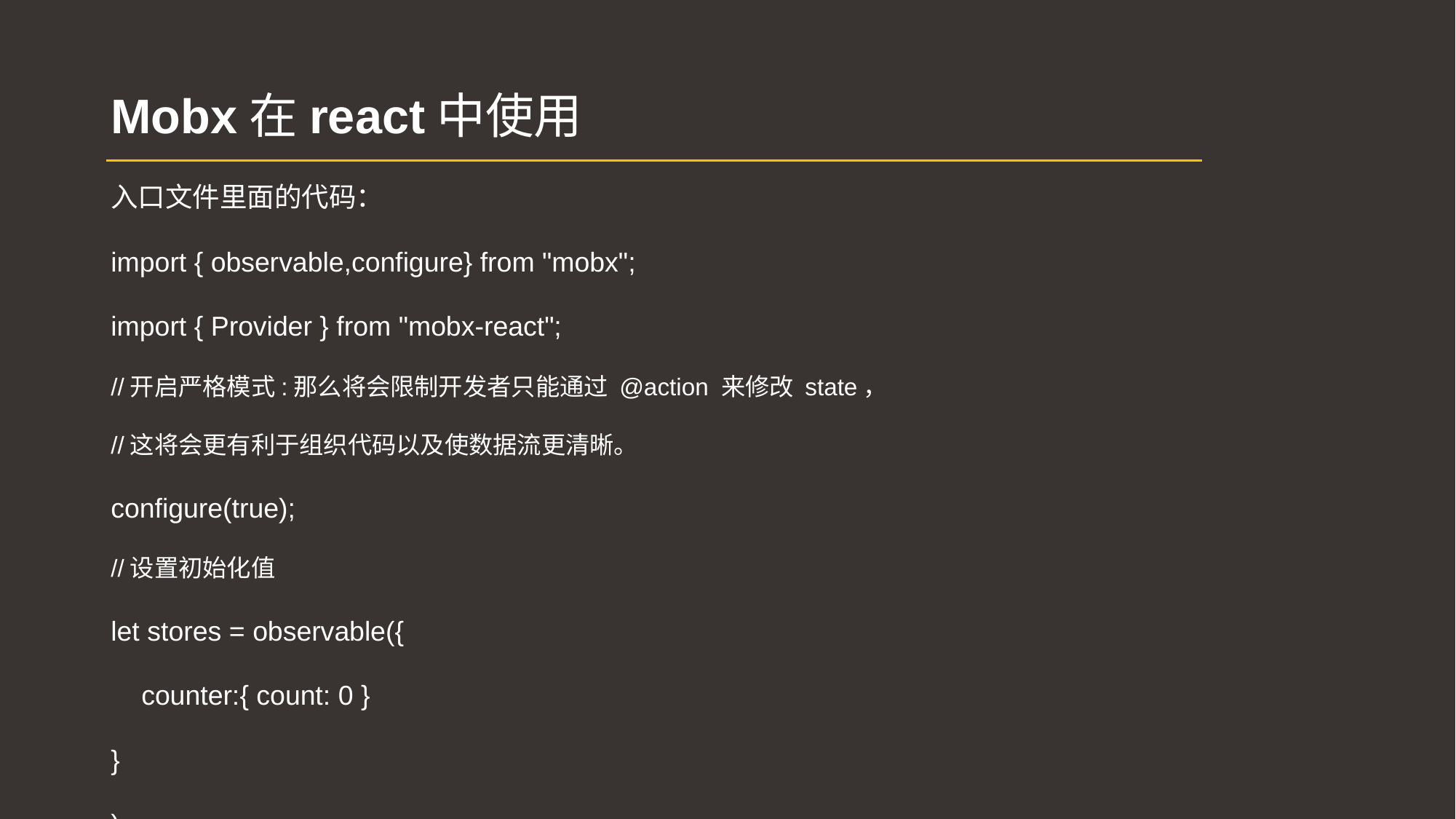

# Mobx在react中使用
入口文件里面的代码：
import { observable,configure} from "mobx";
import { Provider } from "mobx-react";
//开启严格模式:那么将会限制开发者只能通过 @action 来修改 state，
//这将会更有利于组织代码以及使数据流更清晰。
configure(true);
//设置初始化值
let stores = observable({
    counter:{ count: 0 }
}
);